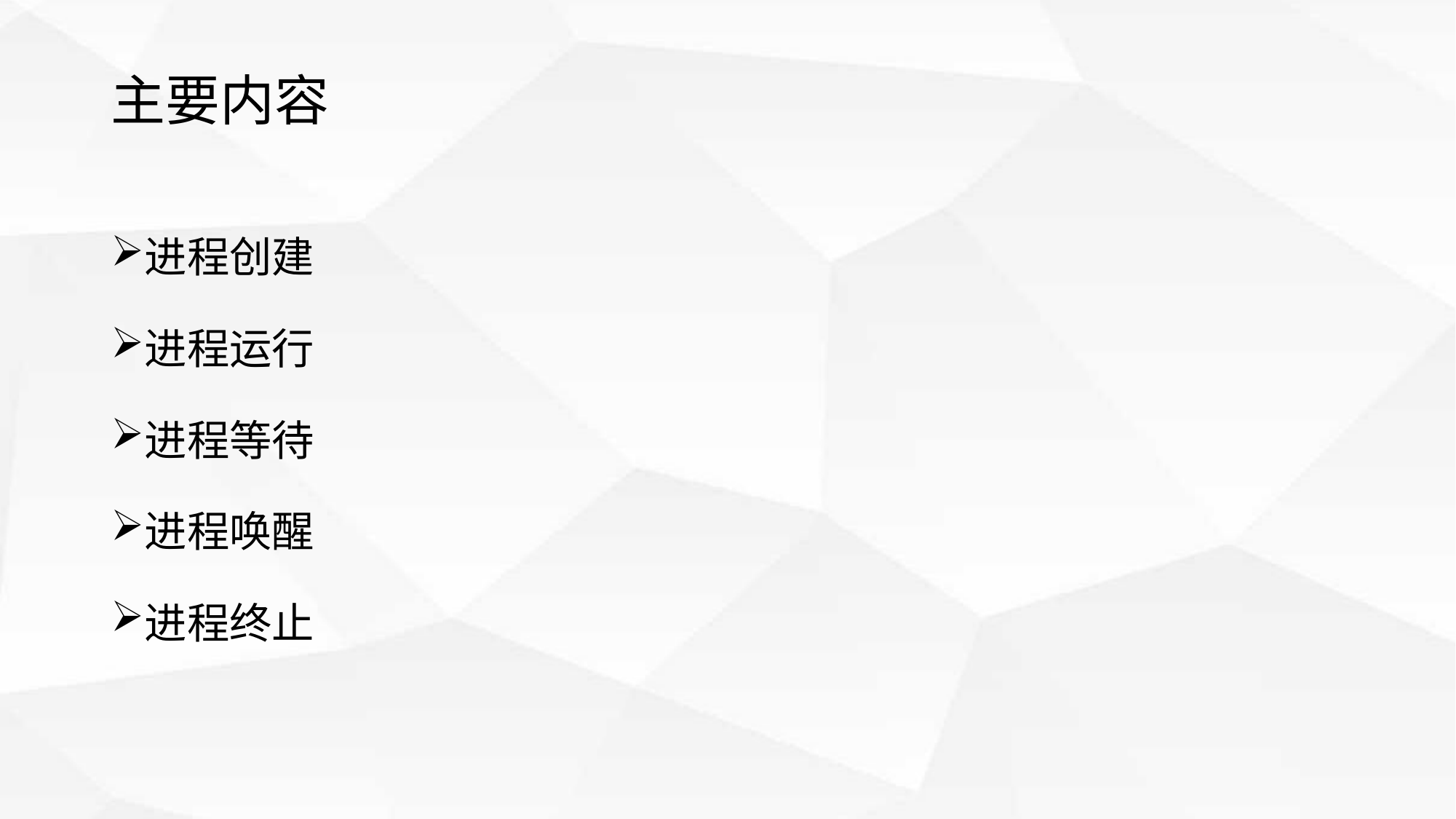

# 主要内容
进程创建
进程运行
进程等待
进程唤醒
进程终止